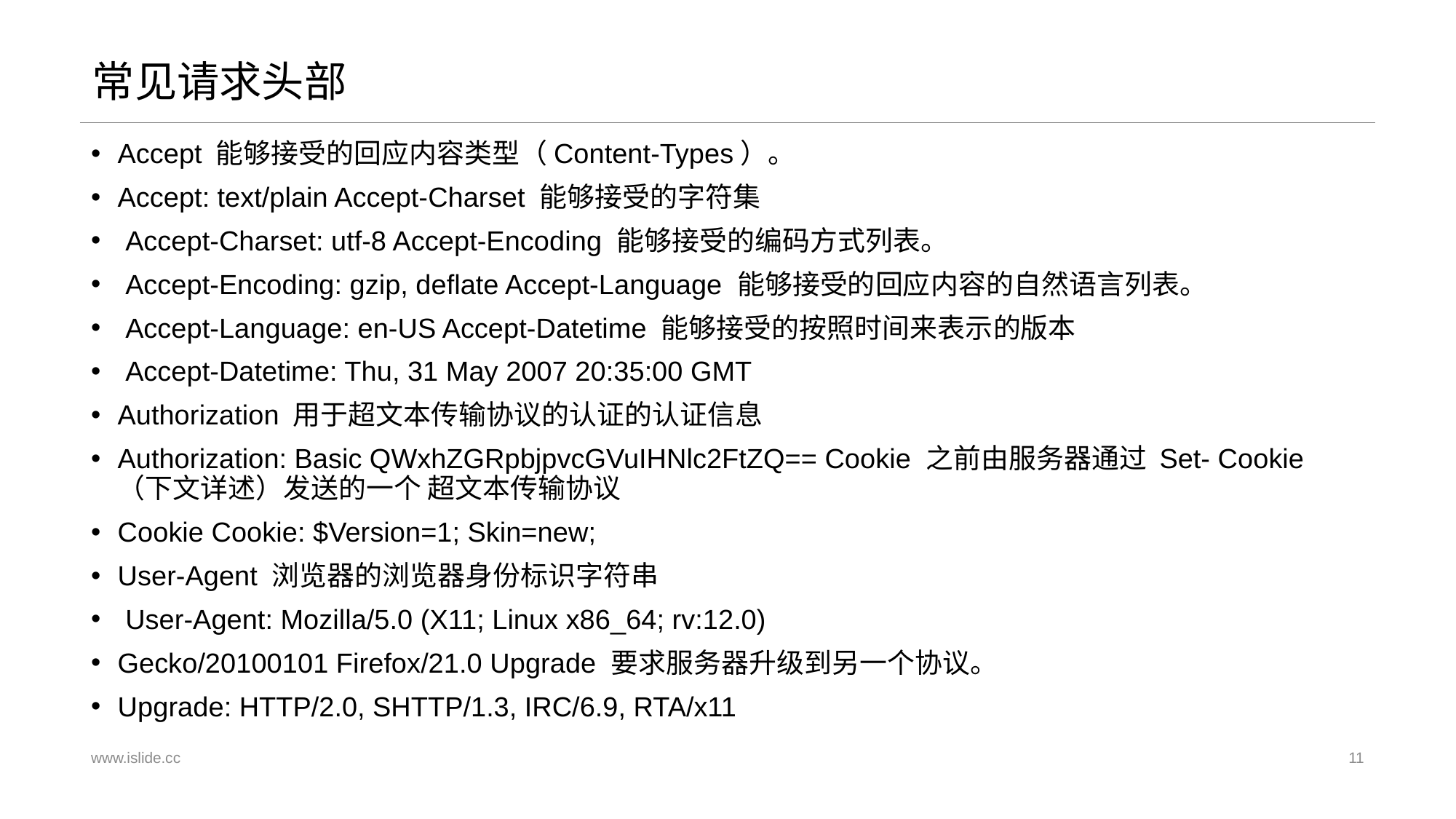

常见请求头部
Accept 能够接受的回应内容类型（Content-Types）。
Accept: text/plain Accept-Charset 能够接受的字符集
 Accept-Charset: utf-8 Accept-Encoding 能够接受的编码方式列表。
 Accept-Encoding: gzip, deflate Accept-Language 能够接受的回应内容的自然语言列表。
 Accept-Language: en-US Accept-Datetime 能够接受的按照时间来表示的版本
 Accept-Datetime: Thu, 31 May 2007 20:35:00 GMT
Authorization 用于超文本传输协议的认证的认证信息
Authorization: Basic QWxhZGRpbjpvcGVuIHNlc2FtZQ== Cookie 之前由服务器通过 Set- Cookie （下文详述）发送的一个 超文本传输协议
Cookie Cookie: $Version=1; Skin=new;
User-Agent 浏览器的浏览器身份标识字符串
 User-Agent: Mozilla/5.0 (X11; Linux x86_64; rv:12.0)
Gecko/20100101 Firefox/21.0 Upgrade 要求服务器升级到另一个协议。
Upgrade: HTTP/2.0, SHTTP/1.3, IRC/6.9, RTA/x11
www.islide.cc
11